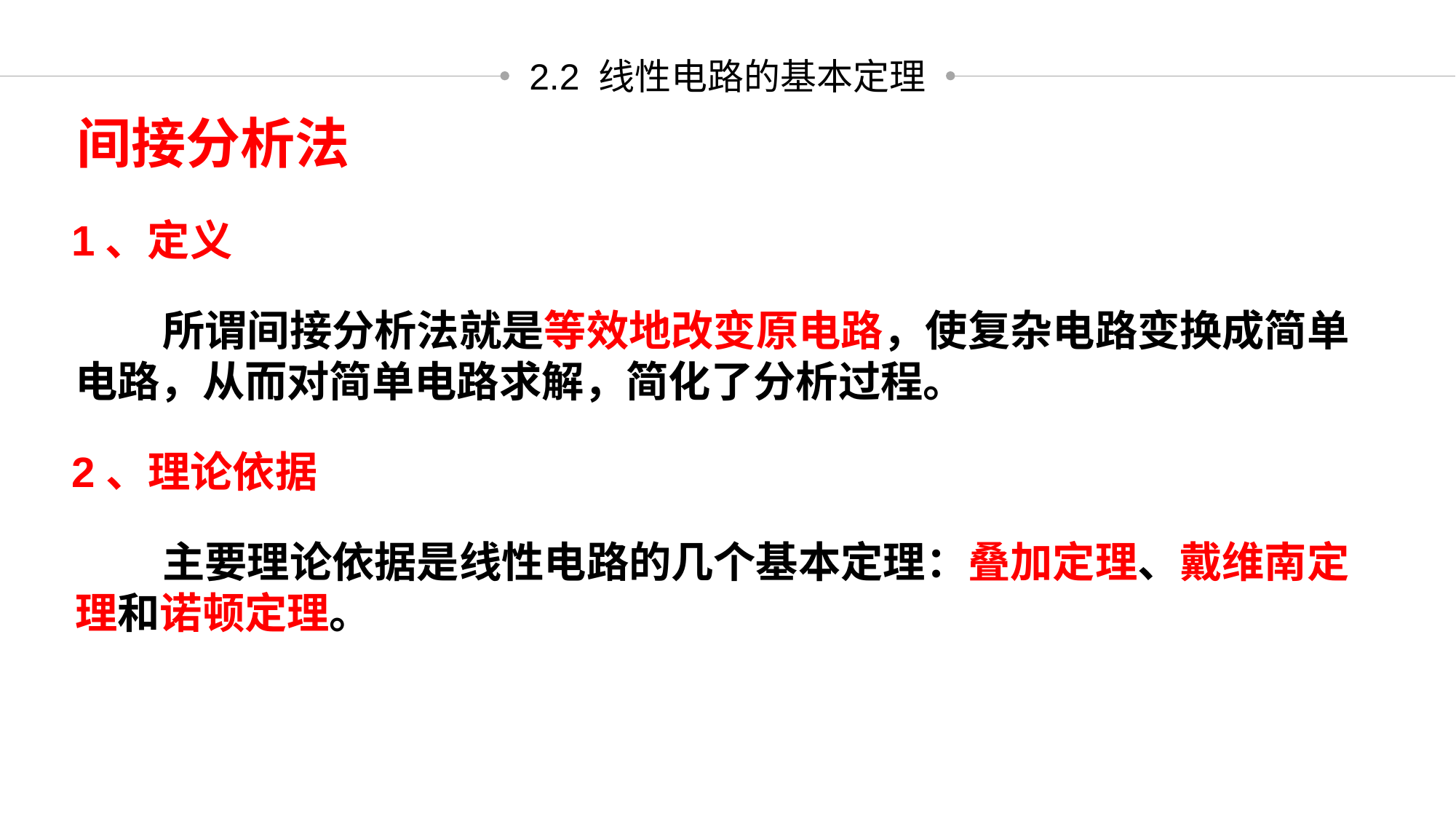

2.2 线性电路的基本定理
间接分析法
1、定义
        所谓间接分析法就是等效地改变原电路，使复杂电路变换成简单电路，从而对简单电路求解，简化了分析过程。
2、理论依据
        主要理论依据是线性电路的几个基本定理：叠加定理、戴维南定理和诺顿定理。